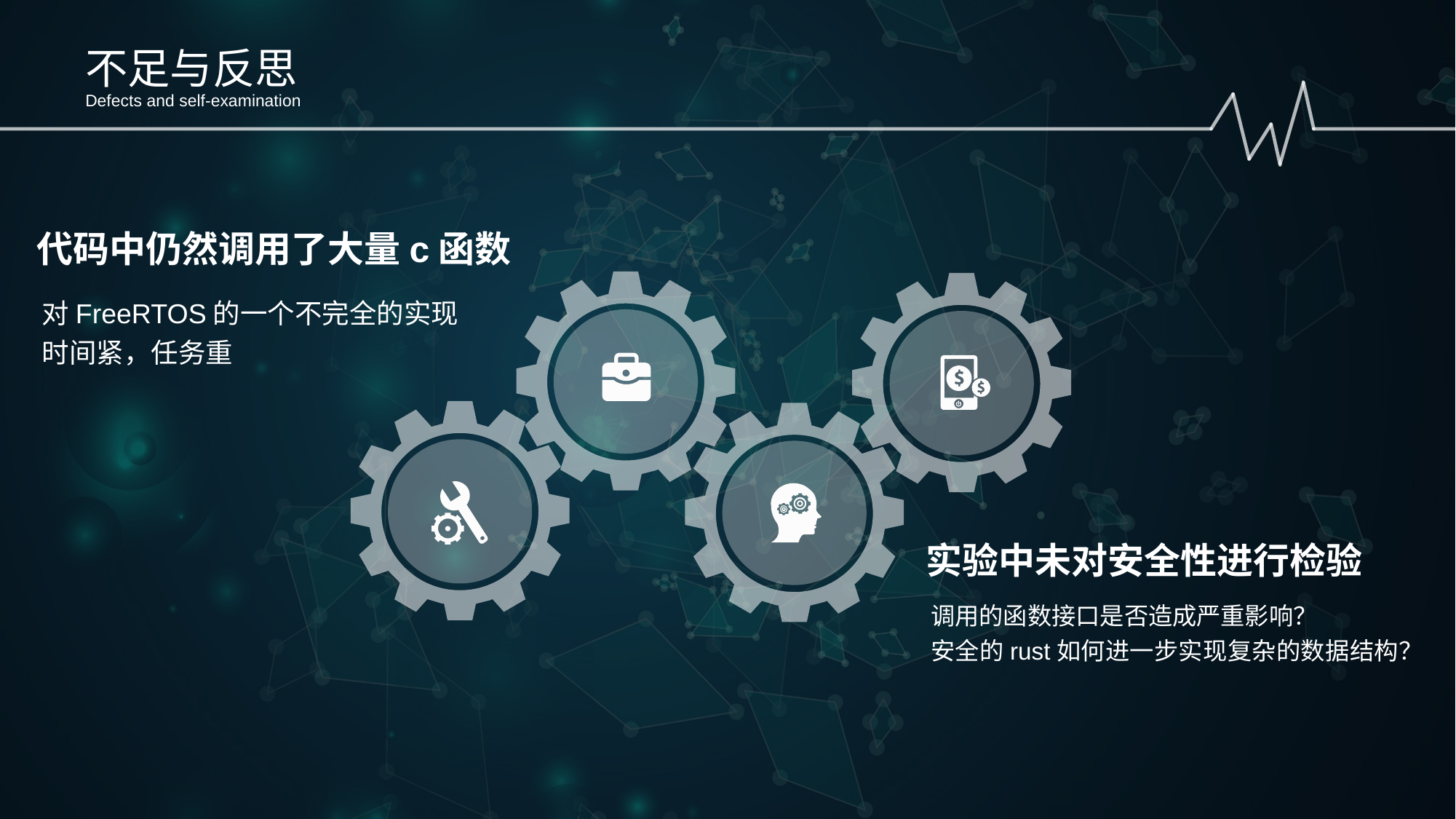

不足与反思
Defects and self-examination
代码中仍然调用了大量c函数
对FreeRTOS的一个不完全的实现
时间紧，任务重

实验中未对安全性进行检验
调用的函数接口是否造成严重影响？
安全的rust如何进一步实现复杂的数据结构？